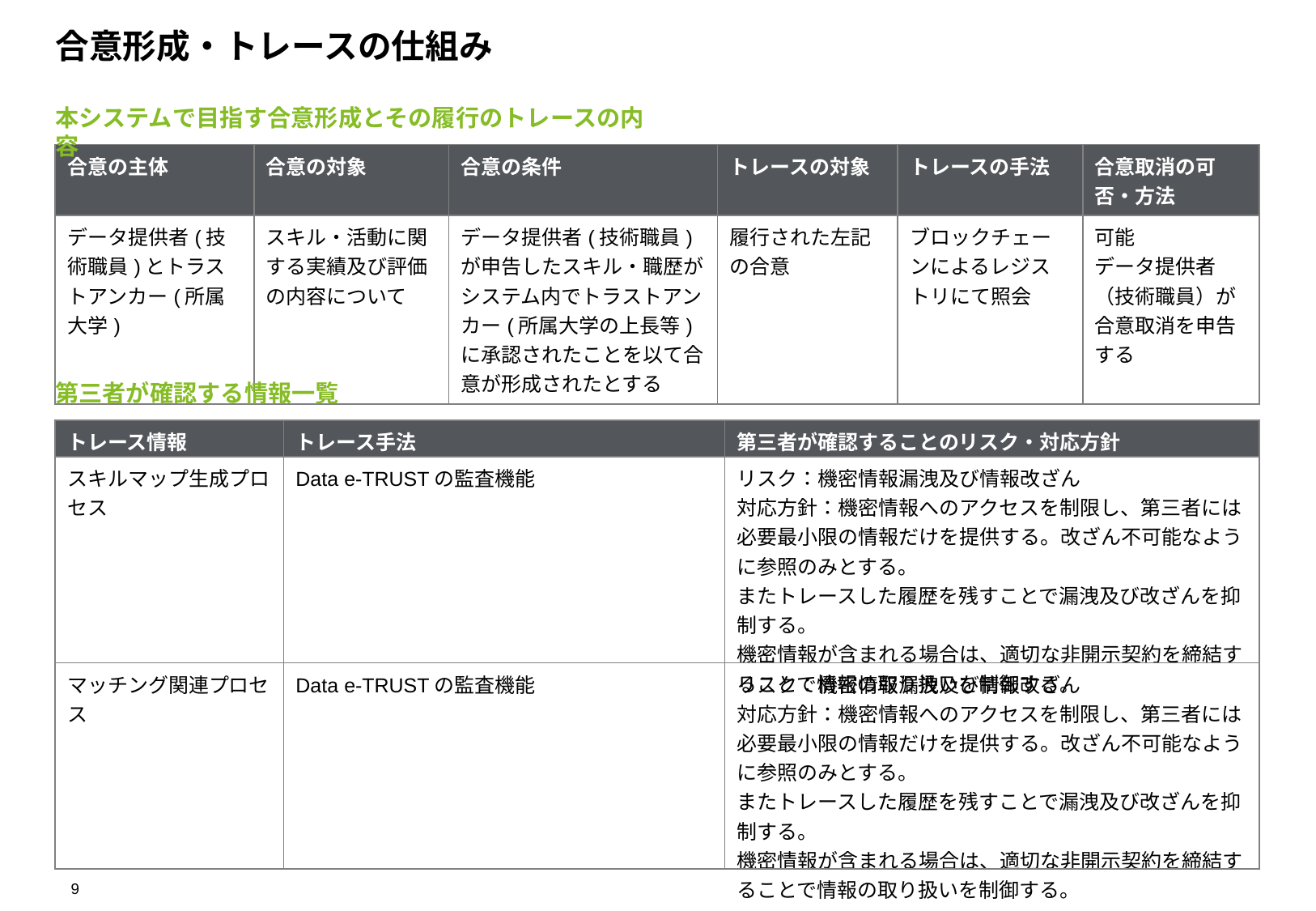

# 合意形成・トレースの仕組み
本システムで目指す合意形成とその履行のトレースの内容
| 合意の主体 | 合意の対象 | 合意の条件 | トレースの対象 | トレースの手法 | 合意取消の可否・方法 |
| --- | --- | --- | --- | --- | --- |
| データ提供者(技術職員)とトラストアンカー(所属大学) | スキル・活動に関する実績及び評価の内容について | データ提供者(技術職員)が申告したスキル・職歴がシステム内でトラストアンカー(所属大学の上長等)に承認されたことを以て合意が形成されたとする | 履行された左記の合意 | ブロックチェーンによるレジストリにて照会 | 可能 データ提供者（技術職員）が合意取消を申告する |
第三者が確認する情報一覧
| トレース情報 | トレース手法 | 第三者が確認することのリスク・対応方針 |
| --- | --- | --- |
| スキルマップ生成プロセス | Data e-TRUSTの監査機能 | リスク：機密情報漏洩及び情報改ざん 対応方針：機密情報へのアクセスを制限し、第三者には必要最小限の情報だけを提供する。改ざん不可能なように参照のみとする。 またトレースした履歴を残すことで漏洩及び改ざんを抑制する。 機密情報が含まれる場合は、適切な非開示契約を締結することで情報の取り扱いを制御する。 |
| マッチング関連プロセス | Data e-TRUSTの監査機能 | リスク：機密情報漏洩及び情報改ざん 対応方針：機密情報へのアクセスを制限し、第三者には必要最小限の情報だけを提供する。改ざん不可能なように参照のみとする。 またトレースした履歴を残すことで漏洩及び改ざんを抑制する。 機密情報が含まれる場合は、適切な非開示契約を締結することで情報の取り扱いを制御する。 |
9